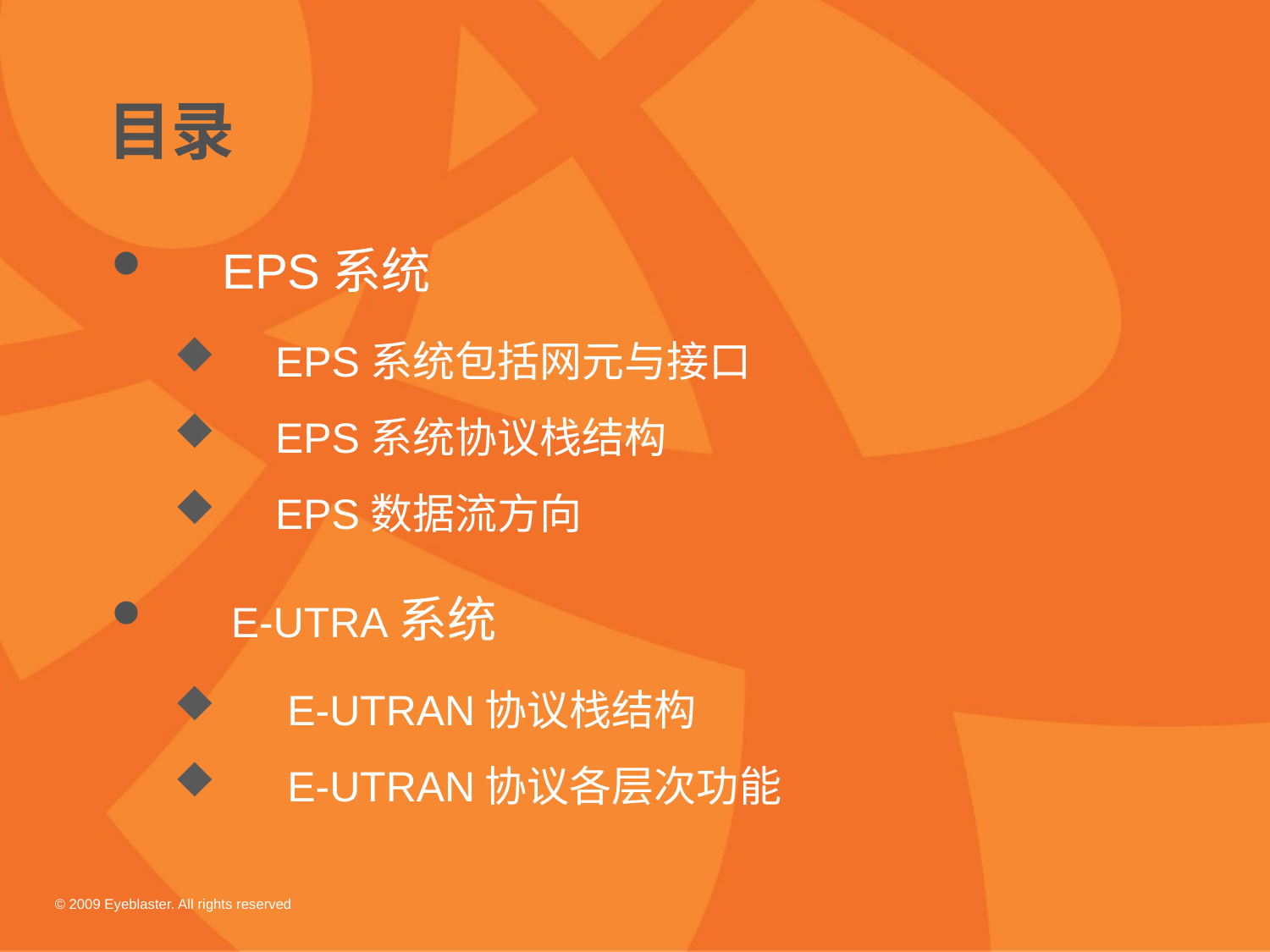

# 目录
        EPS系统
     EPS系统包括网元与接口
     EPS系统协议栈结构
     EPS数据流方向
         E-UTRA系统
      E-UTRAN协议栈结构
      E-UTRAN协议各层次功能